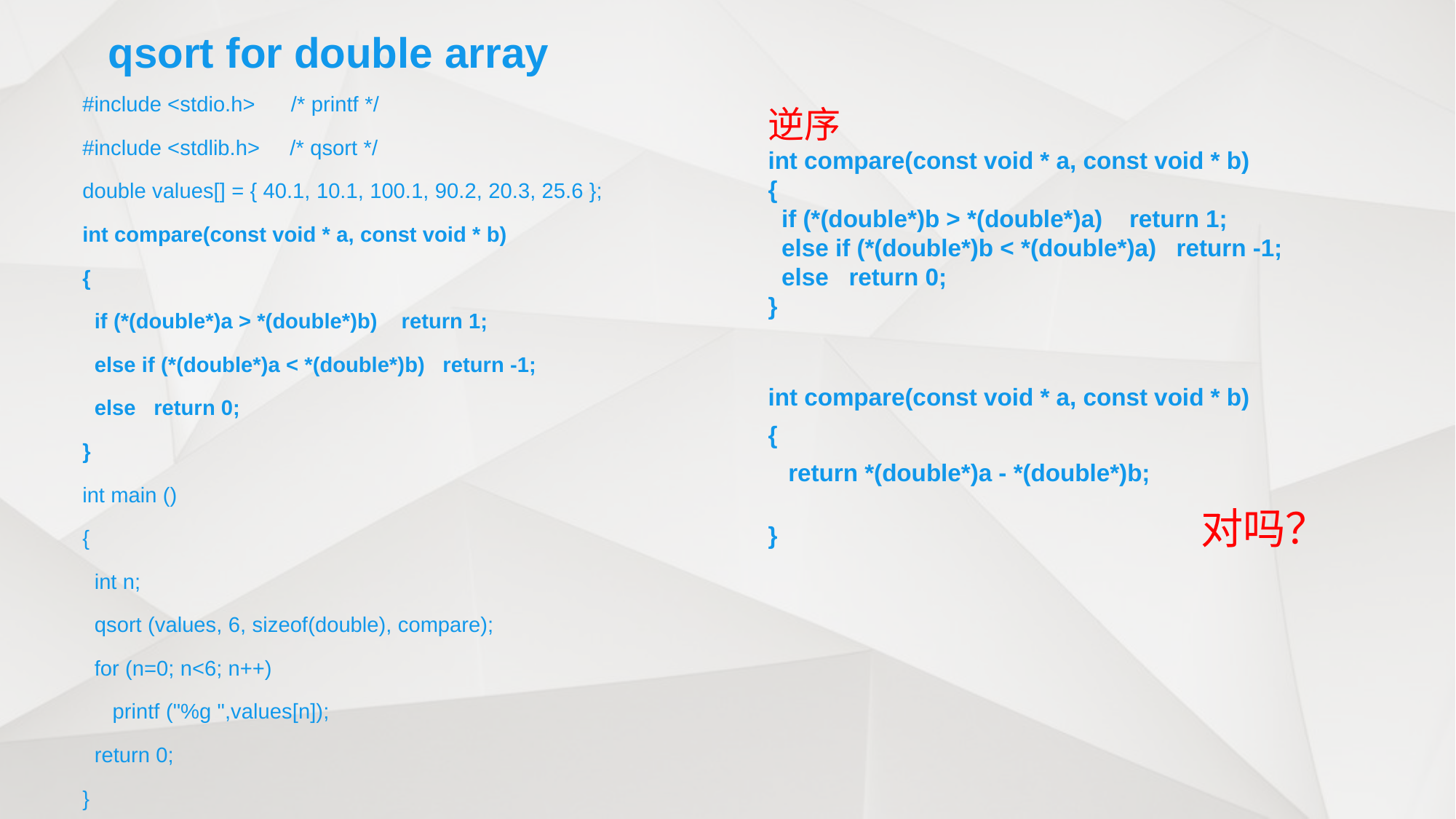

# qsort for double array
#include <stdio.h>      /* printf */
#include <stdlib.h>     /* qsort */
double values[] = { 40.1, 10.1, 100.1, 90.2, 20.3, 25.6 };
int compare(const void * a, const void * b)
{
  if (*(double*)a > *(double*)b)    return 1;
  else if (*(double*)a < *(double*)b)   return -1;
  else   return 0;
}
int main ()
{
  int n;
  qsort (values, 6, sizeof(double), compare);
  for (n=0; n<6; n++)
     printf ("%g ",values[n]);
  return 0;
}
逆序
int compare(const void * a, const void * b)
{
  if (*(double*)b > *(double*)a)    return 1;
  else if (*(double*)b < *(double*)a)   return -1;
  else   return 0;
}
int compare(const void * a, const void * b)
{
   return *(double*)a - *(double*)b;
}                                                              对吗？